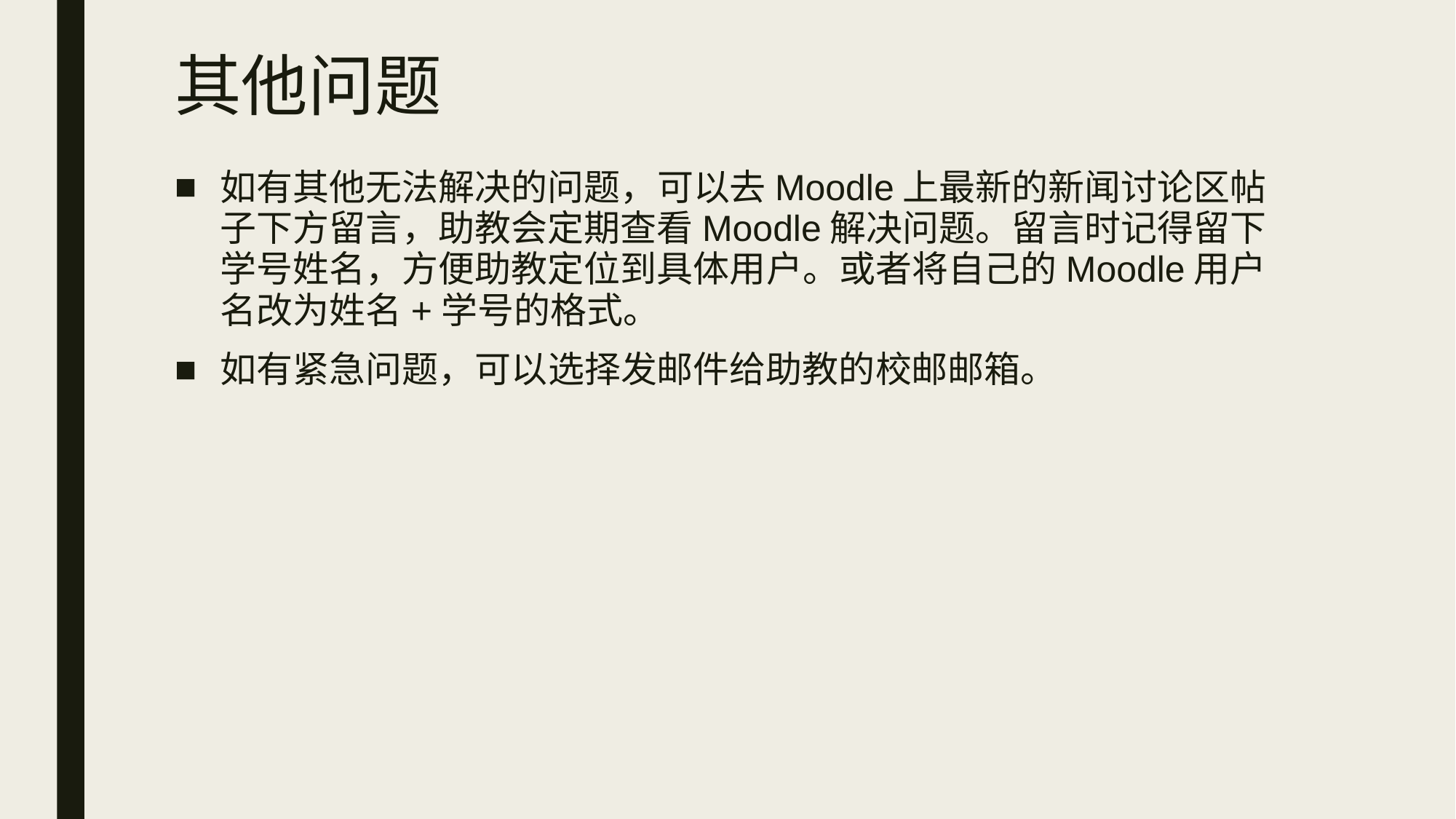

# 其他问题
如有其他无法解决的问题，可以去Moodle上最新的新闻讨论区帖子下方留言，助教会定期查看Moodle解决问题。留言时记得留下学号姓名，方便助教定位到具体用户。或者将自己的Moodle用户名改为姓名+学号的格式。
如有紧急问题，可以选择发邮件给助教的校邮邮箱。